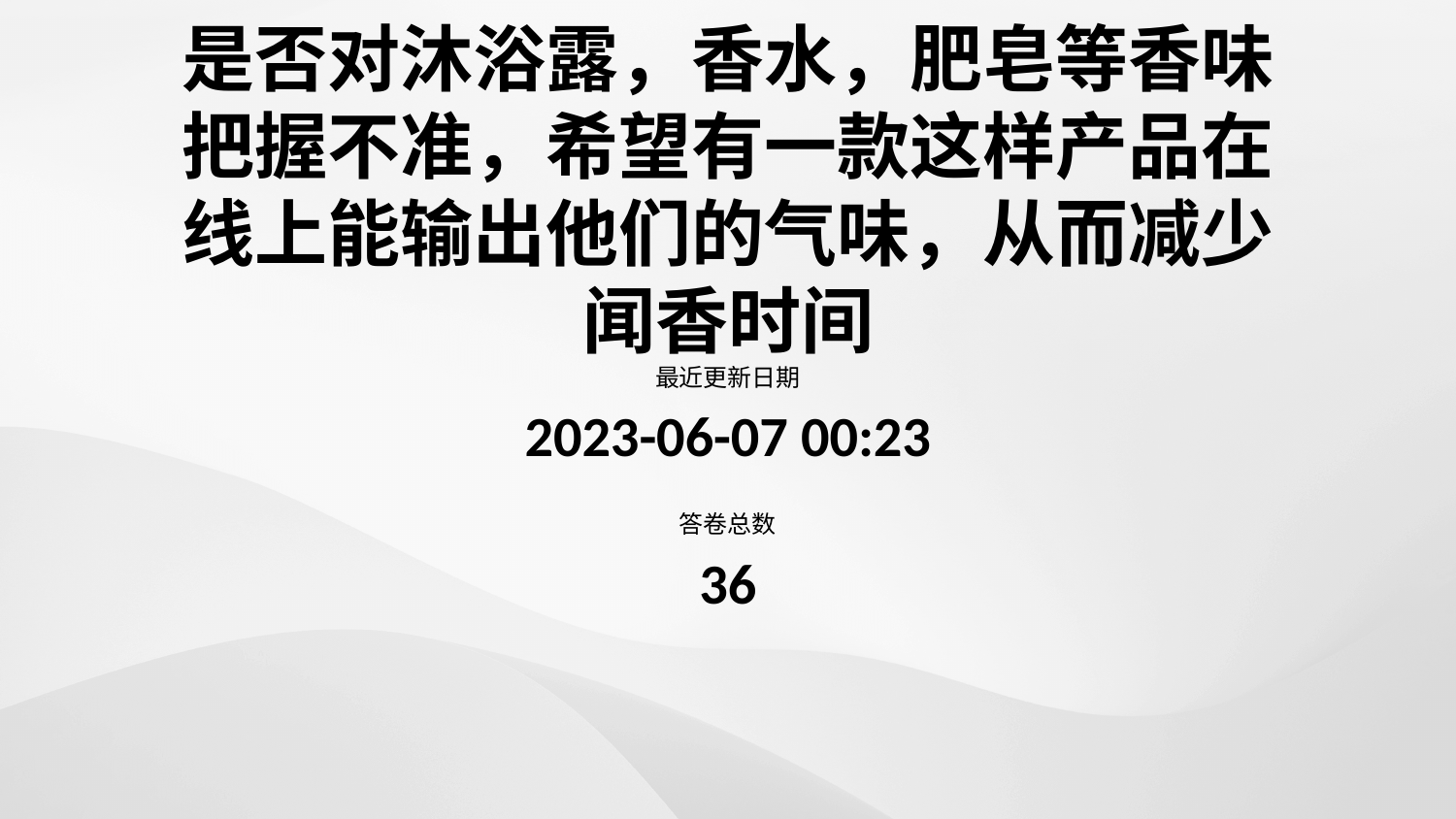

是否对沐浴露，香水，肥皂等香味把握不准，希望有一款这样产品在线上能输出他们的气味，从而减少闻香时间
最近更新日期
2023-06-07 00:23
答卷总数
36